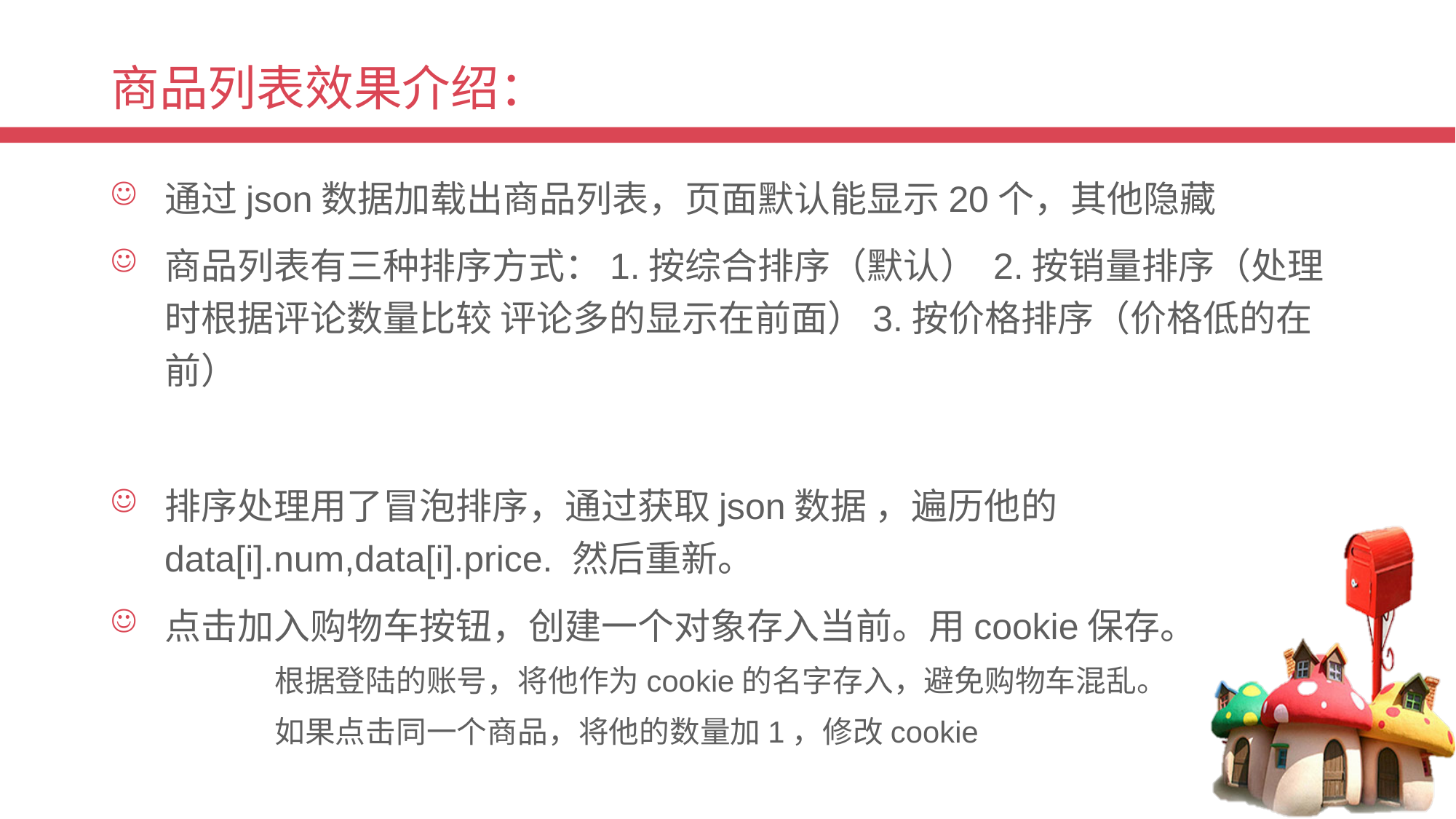

# 商品列表效果介绍：
通过json数据加载出商品列表，页面默认能显示20个，其他隐藏
商品列表有三种排序方式：1.按综合排序（默认） 2.按销量排序（处理时根据评论数量比较 评论多的显示在前面）3.按价格排序（价格低的在前）

排序处理用了冒泡排序，通过获取json数据 ，遍历他的data[i].num,data[i].price. 然后重新。
点击加入购物车按钮，创建一个对象存入当前。用cookie保存。
	根据登陆的账号，将他作为cookie的名字存入，避免购物车混乱。
	如果点击同一个商品，将他的数量加1，修改cookie